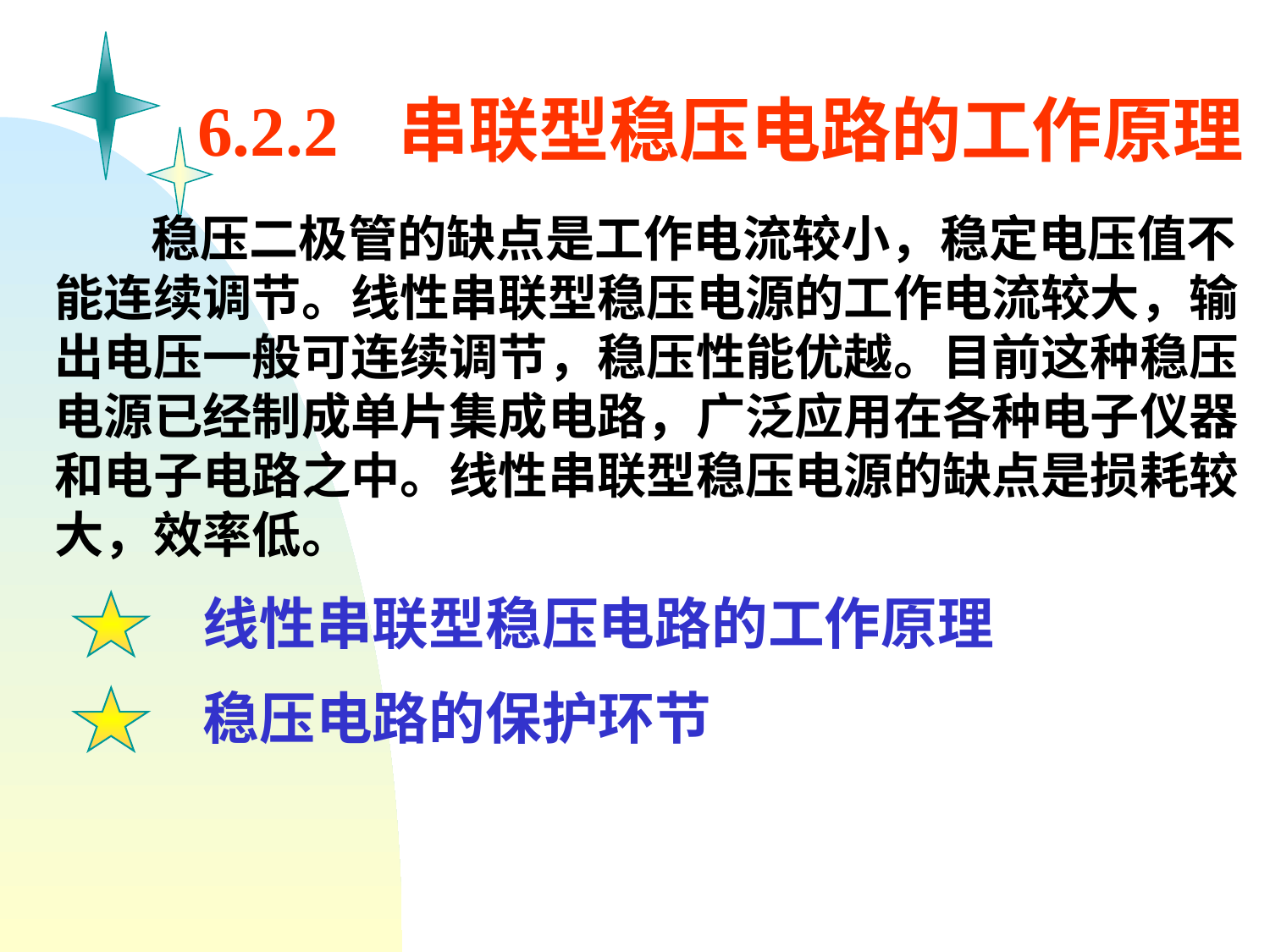

6.2.2 串联型稳压电路的工作原理
         稳压二极管的缺点是工作电流较小，稳定电压值不能连续调节。线性串联型稳压电源的工作电流较大，输出电压一般可连续调节，稳压性能优越。目前这种稳压电源已经制成单片集成电路，广泛应用在各种电子仪器和电子电路之中。线性串联型稳压电源的缺点是损耗较大，效率低。
线性串联型稳压电路的工作原理

稳压电路的保护环节